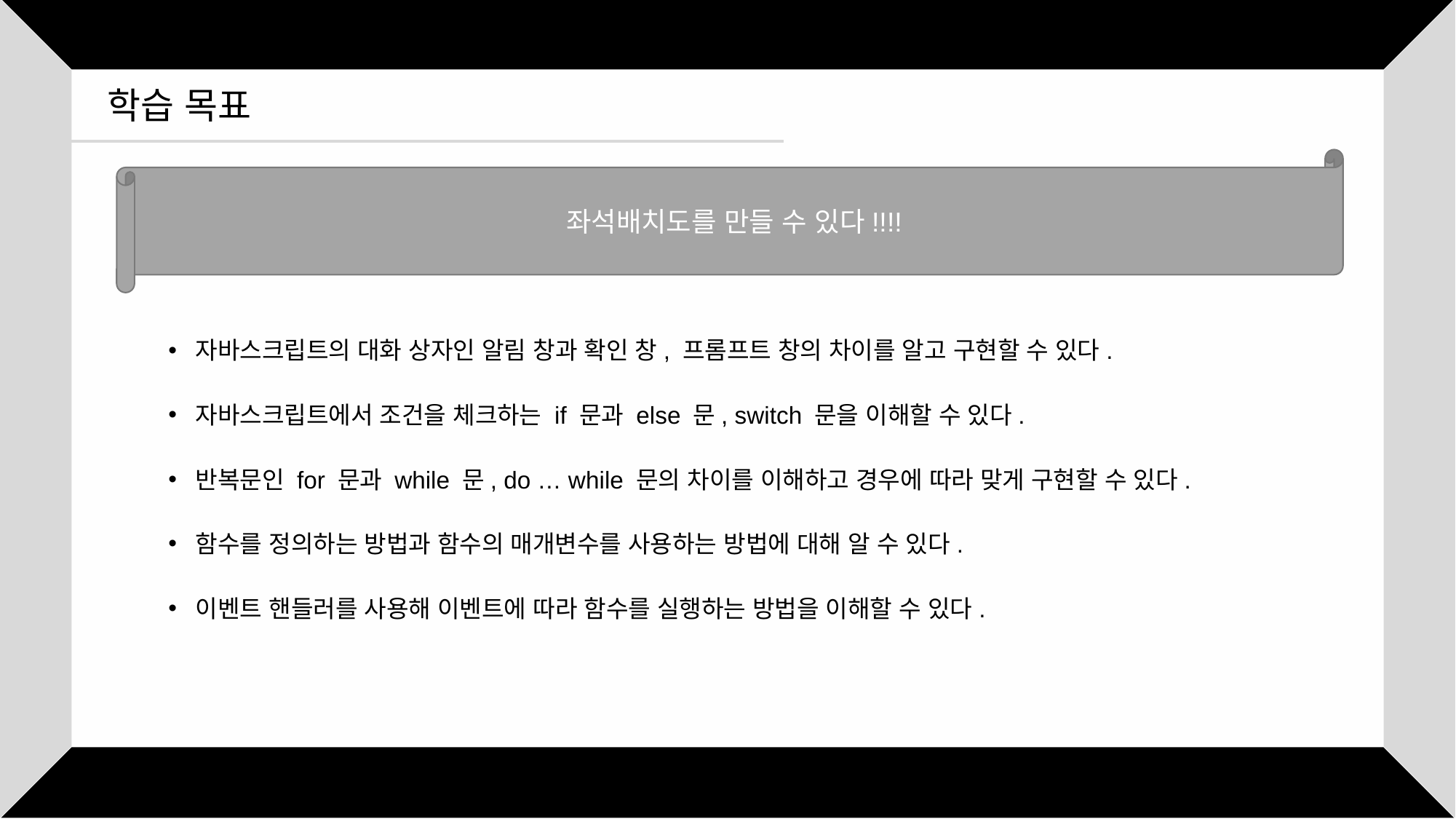

학습 목표
좌석배치도를 만들 수 있다!!!!
자바스크립트의 대화 상자인 알림 창과 확인 창, 프롬프트 창의 차이를 알고 구현할 수 있다.
자바스크립트에서 조건을 체크하는 if 문과 else 문, switch 문을 이해할 수 있다.
반복문인 for 문과 while 문, do … while 문의 차이를 이해하고 경우에 따라 맞게 구현할 수 있다.
함수를 정의하는 방법과 함수의 매개변수를 사용하는 방법에 대해 알 수 있다.
이벤트 핸들러를 사용해 이벤트에 따라 함수를 실행하는 방법을 이해할 수 있다.